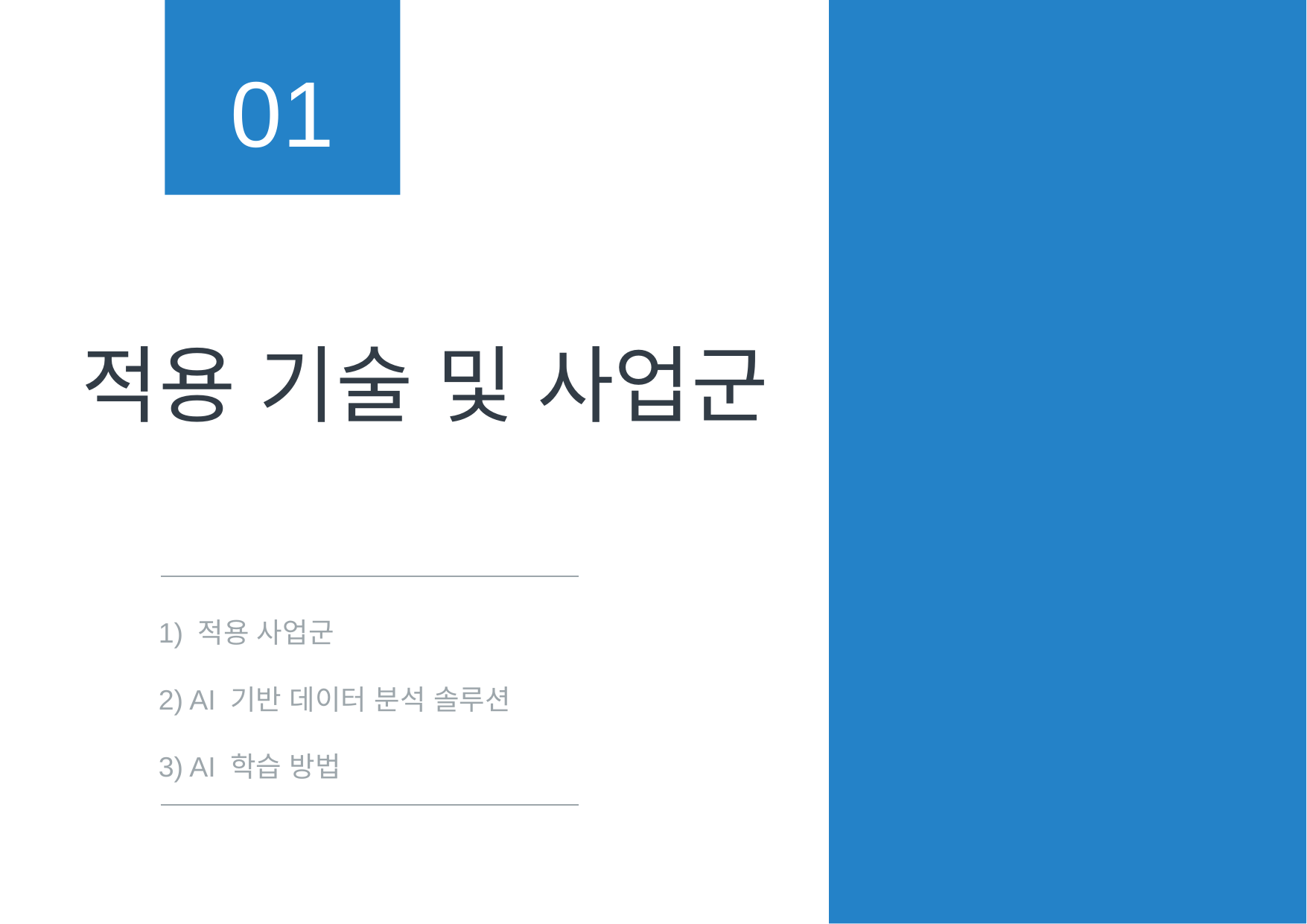

01
# 적용 기술 및 사업군
1) 적용 사업군
2) AI 기반 데이터 분석 솔루션
3) AI 학습 방법